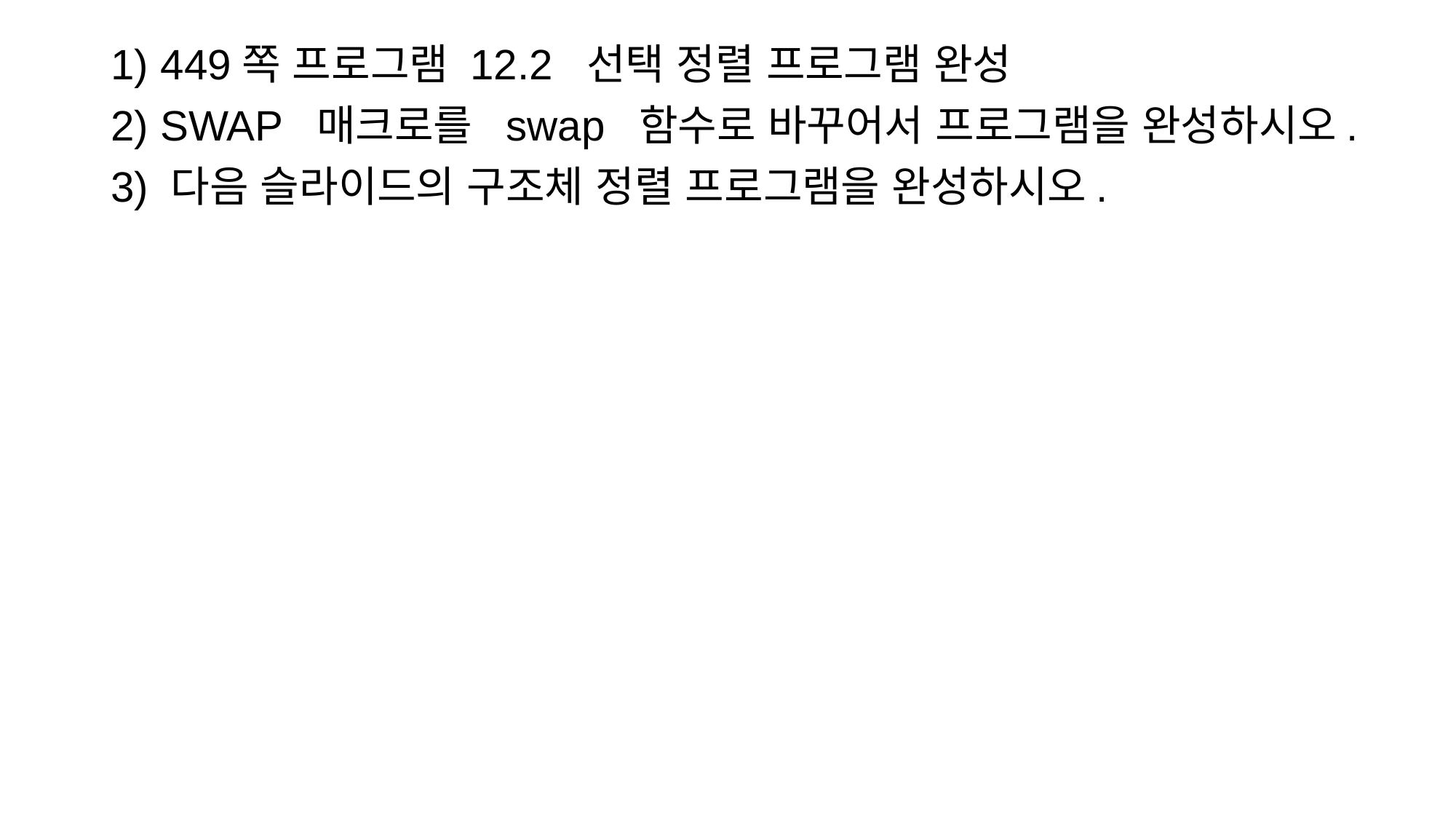

1) 449쪽 프로그램 12.2  선택 정렬 프로그램 완성
2) SWAP  매크로를  swap  함수로 바꾸어서 프로그램을 완성하시오.
3) 다음 슬라이드의 구조체 정렬 프로그램을 완성하시오.